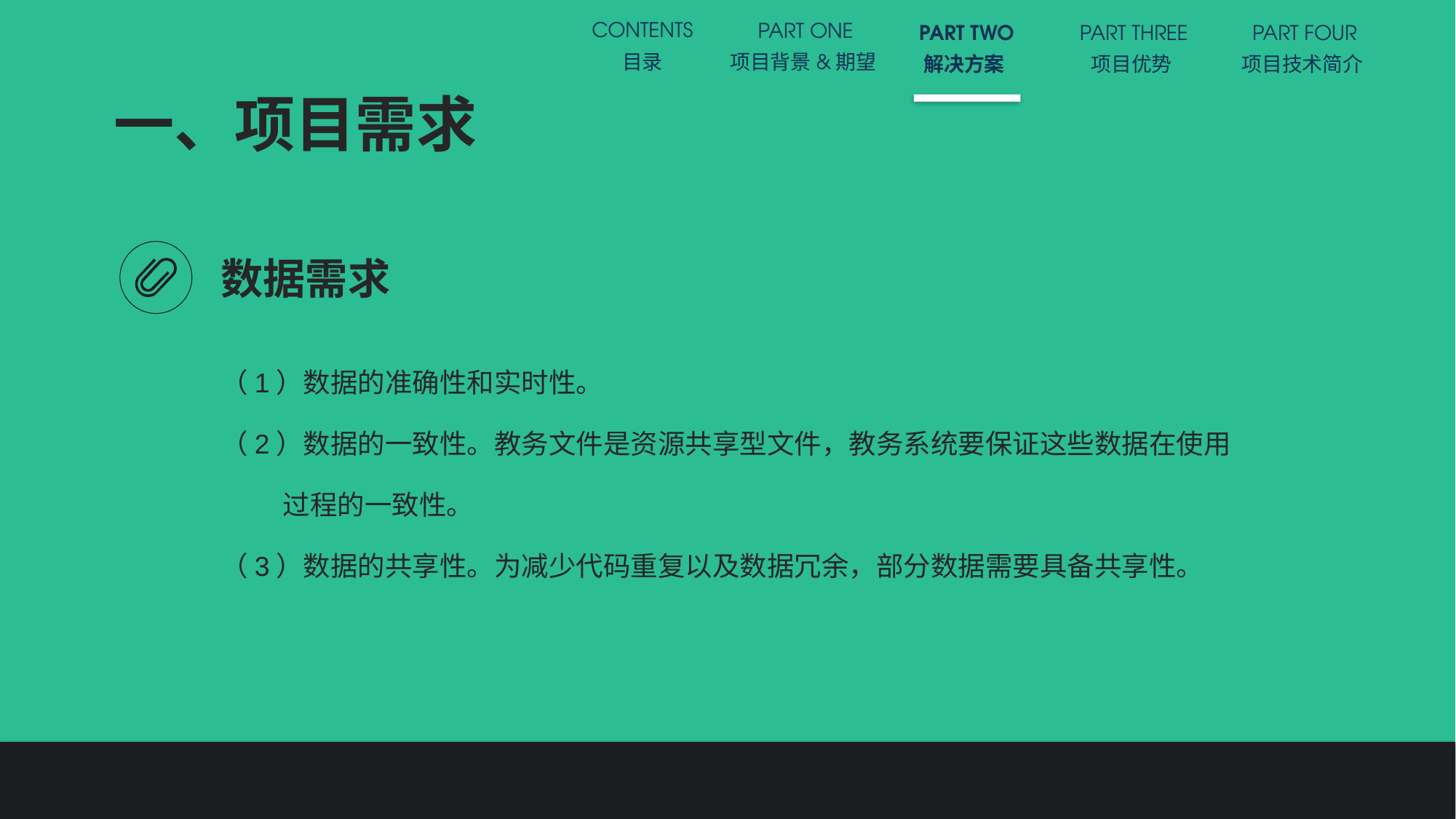

CONTENTS
目录
PART ONE
项目背景&期望
PART TWO
解决方案
PART THREE
项目优势
PART FOUR
项目技术简介
一、项目需求

数据需求
（1）数据的准确性和实时性。
（2）数据的一致性。教务文件是资源共享型文件，教务系统要保证这些数据在使用
         过程的一致性。
（3）数据的共享性。为减少代码重复以及数据冗余，部分数据需要具备共享性。